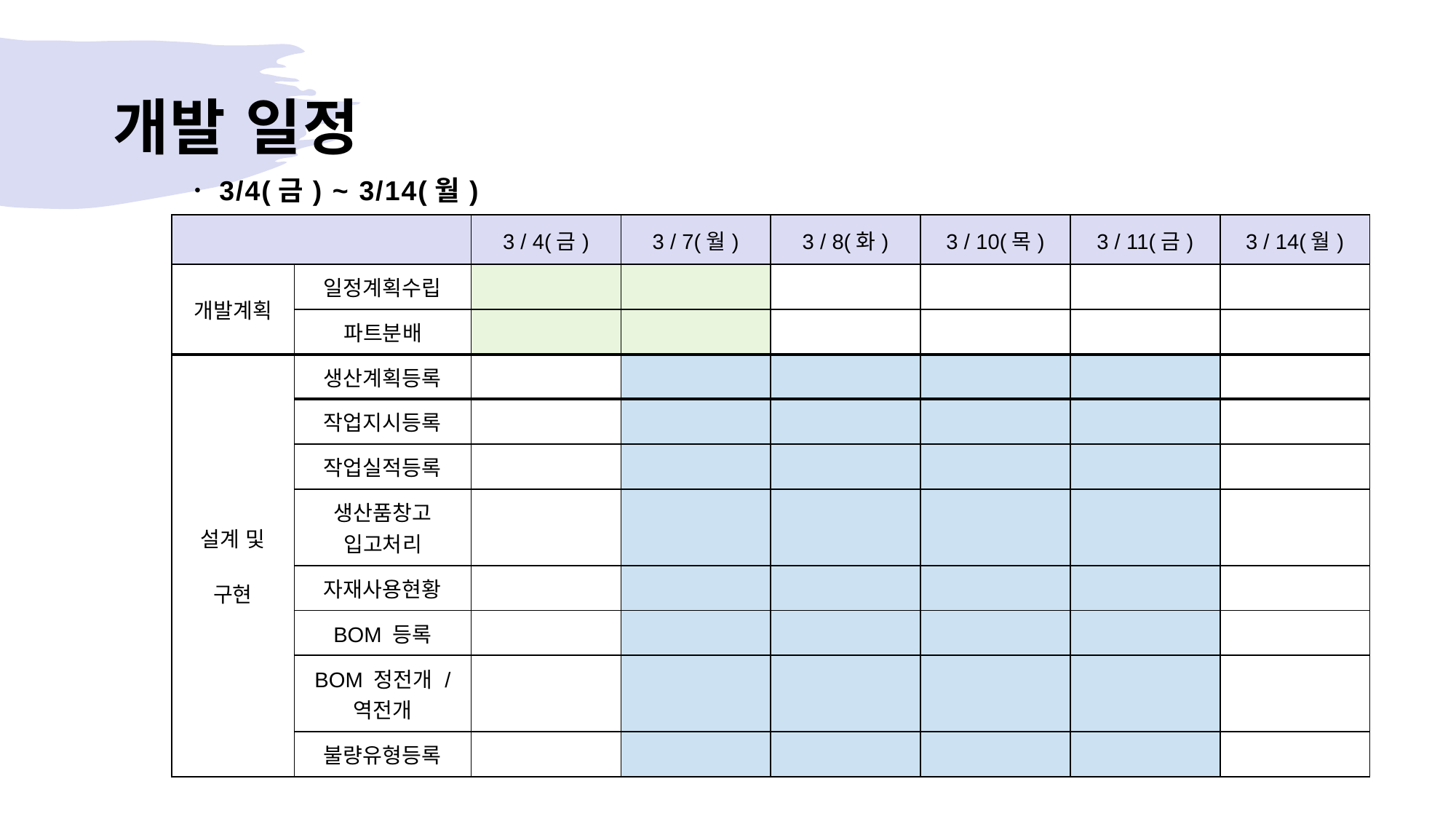

# 개발 일정
ㆍ3/4(금) ~ 3/14(월)
|  |  | 3 / 4(금) | 3 / 7(월) | 3 / 8(화) | 3 / 10(목) | 3 / 11(금) | 3 / 14(월) |
| --- | --- | --- | --- | --- | --- | --- | --- |
| 개발계획 | 일정계획수립 |  |  |  |  |  |  |
|  | 파트분배 |  |  |  |  |  |  |
| 설계 및 구현 | 생산계획등록 |  |  |  |  |  |  |
|  | 작업지시등록 |  |  |  |  |  |  |
|  | 작업실적등록 |  |  |  |  |  |  |
|  | 생산품창고 입고처리 |  |  |  |  |  |  |
|  | 자재사용현황 |  |  |  |  |  |  |
|  | BOM 등록 |  |  |  |  |  |  |
|  | BOM 정전개 / 역전개 |  |  |  |  |  |  |
|  | 불량유형등록 |  |  |  |  |  |  |